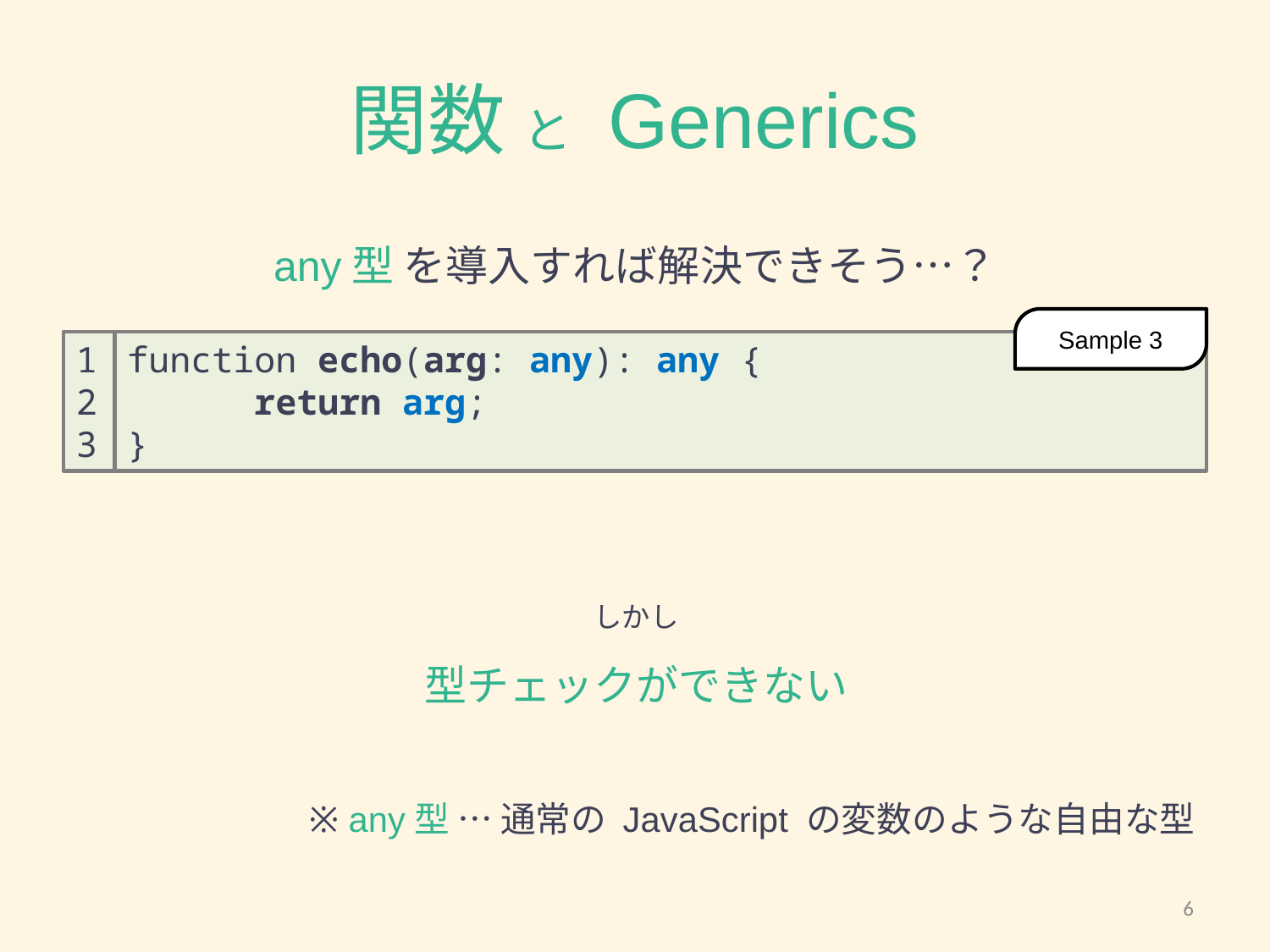

# 関数 と Generics
any型 を導入すれば解決できそう…？
Sample 3
1
2
3
function echo(arg: any): any {
	return arg;
}
しかし
型チェックができない
※ any型 … 通常の JavaScript の変数のような自由な型
6